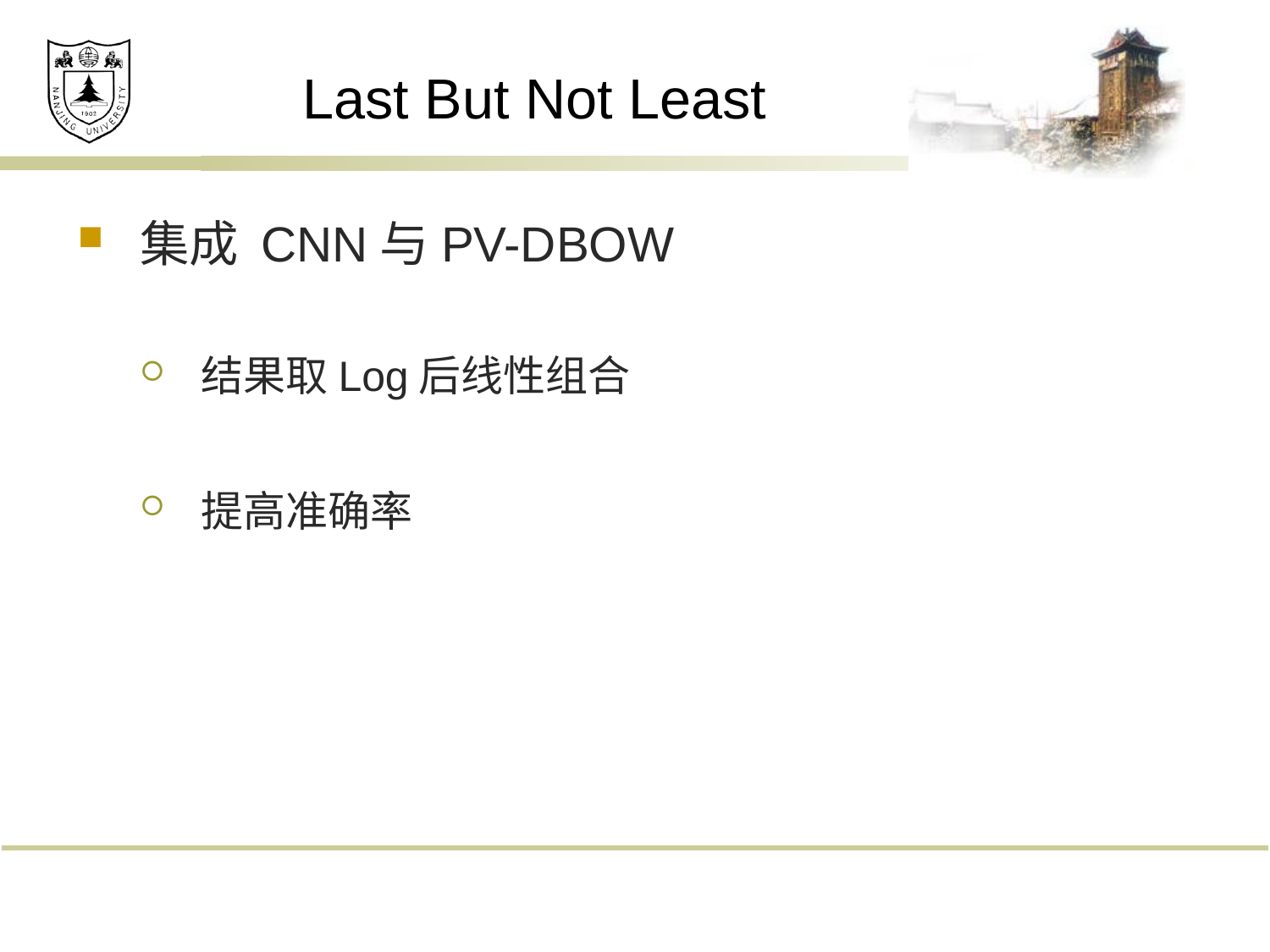

# Last But Not Least
集成 CNN与PV-DBOW

结果取Log后线性组合

提高准确率